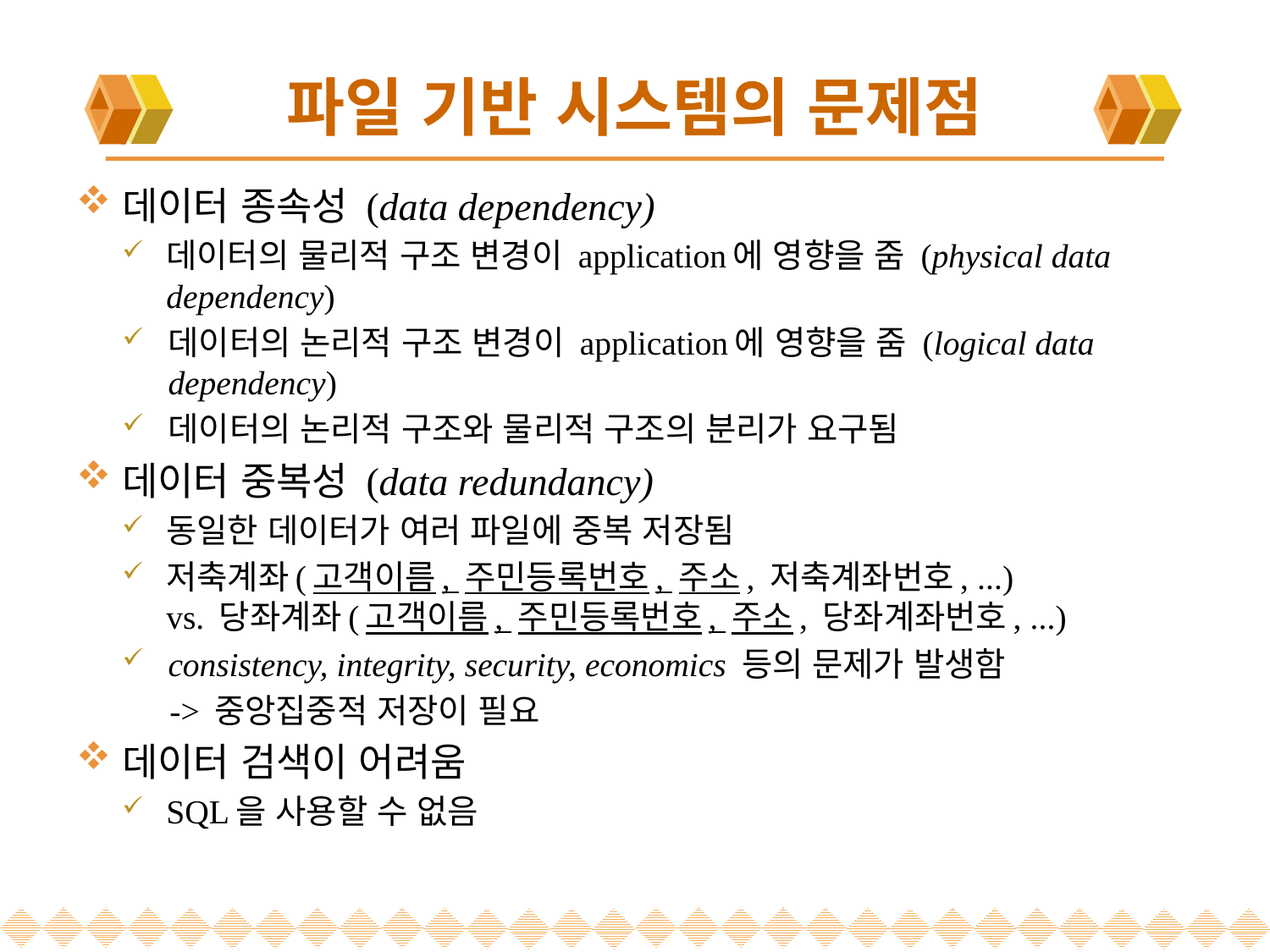

# 파일 기반 시스템의 문제점
데이터 종속성 (data dependency)
데이터의 물리적 구조 변경이 application에 영향을 줌 (physical data dependency)
데이터의 논리적 구조 변경이 application에 영향을 줌 (logical data dependency)
데이터의 논리적 구조와 물리적 구조의 분리가 요구됨
데이터 중복성 (data redundancy)
동일한 데이터가 여러 파일에 중복 저장됨
저축계좌(고객이름, 주민등록번호, 주소, 저축계좌번호, ...)                 vs. 당좌계좌(고객이름, 주민등록번호, 주소, 당좌계좌번호, ...)
consistency, integrity, security, economics 등의 문제가 발생함
-> 중앙집중적 저장이 필요
데이터 검색이 어려움
SQL을 사용할 수 없음